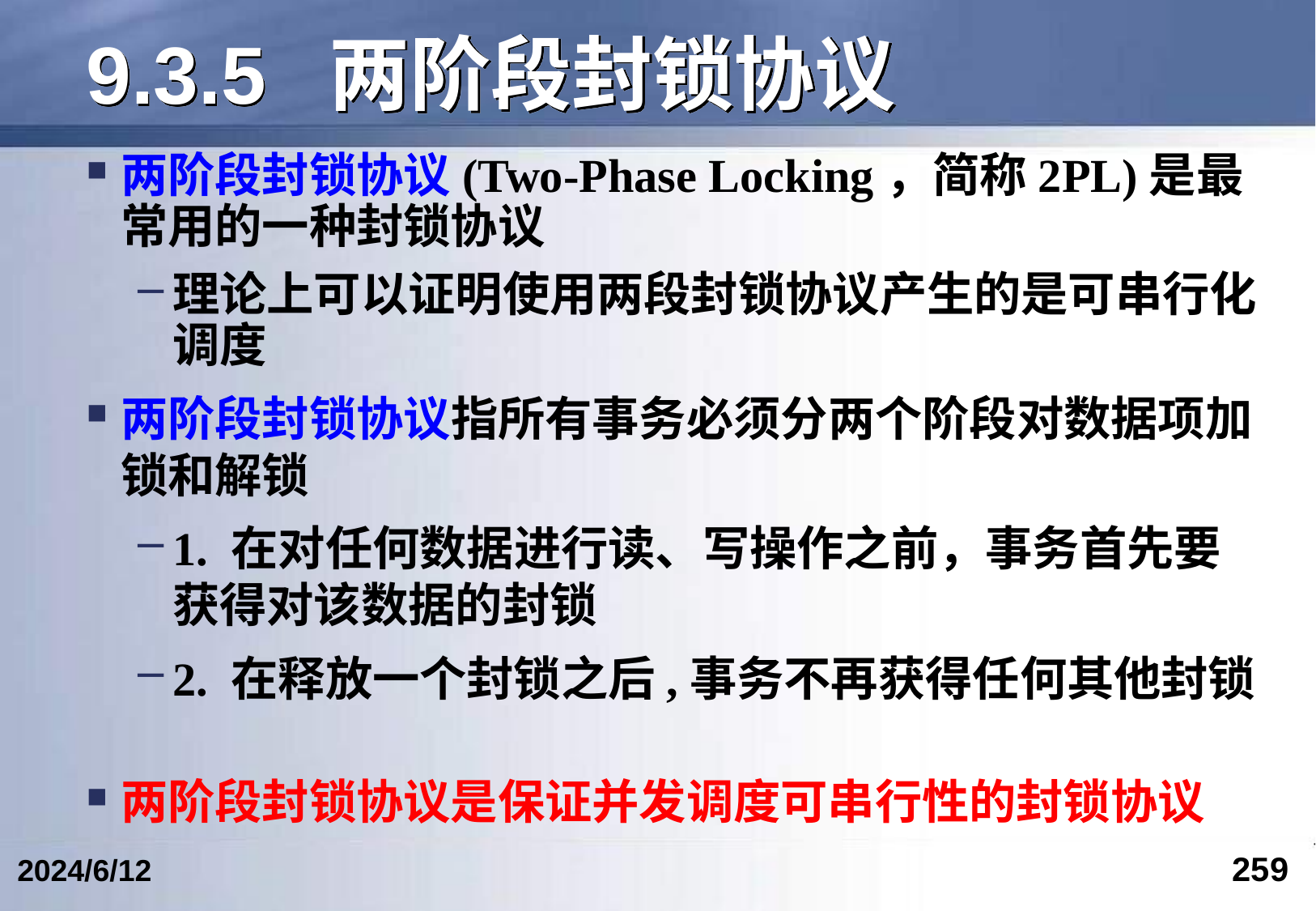

# 9.3.5	两阶段封锁协议
两阶段封锁协议(Two-Phase Locking，简称2PL)是最常用的一种封锁协议
理论上可以证明使用两段封锁协议产生的是可串行化调度
两阶段封锁协议指所有事务必须分两个阶段对数据项加锁和解锁
1. 在对任何数据进行读、写操作之前，事务首先要获得对该数据的封锁
2. 在释放一个封锁之后,事务不再获得任何其他封锁

两阶段封锁协议是保证并发调度可串行性的封锁协议
259
2024/6/12